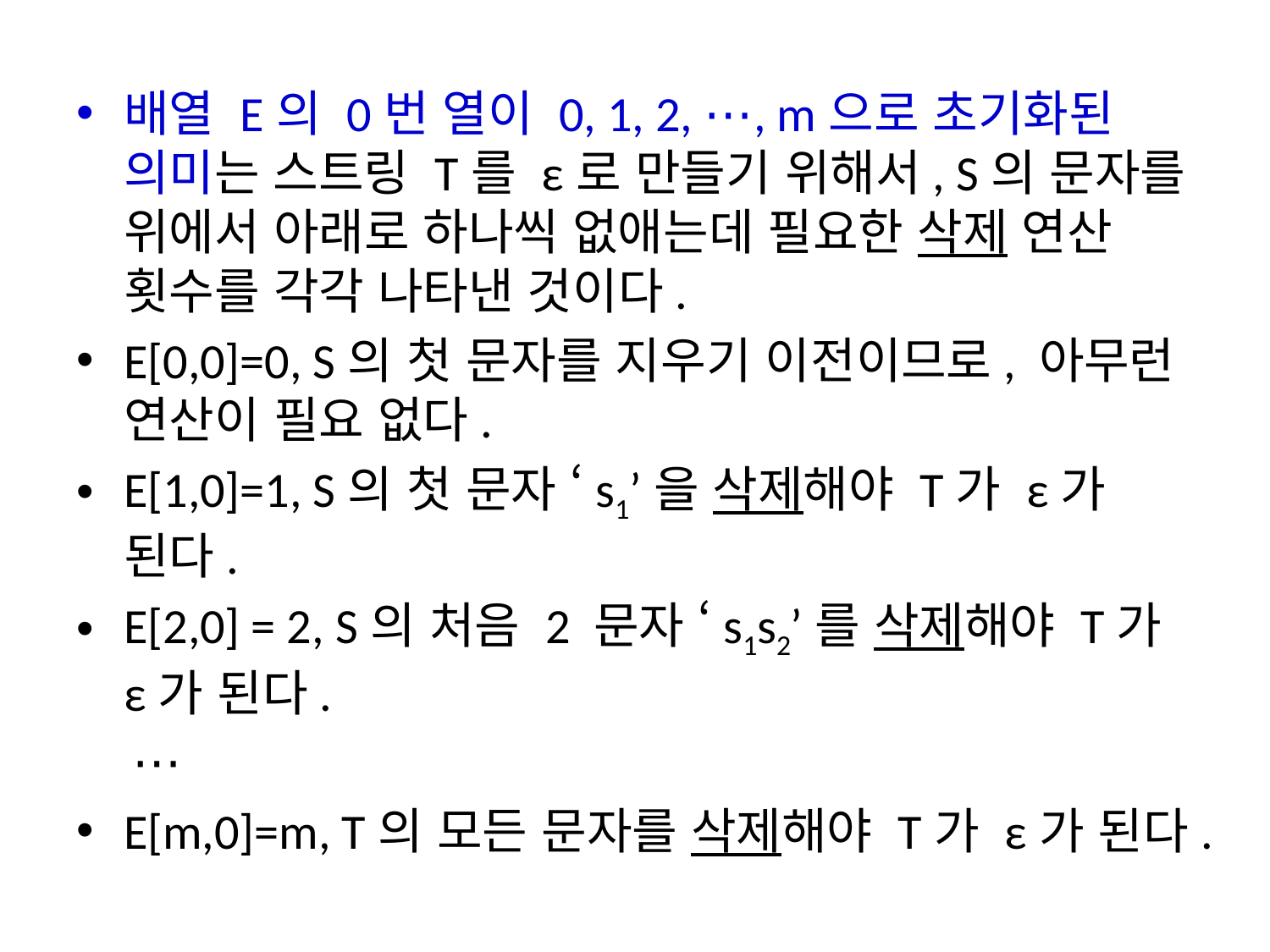

배열 E의 0번 열이 0, 1, 2, ⋯, m으로 초기화된 의미는 스트링 T를 ε로 만들기 위해서, S의 문자를 위에서 아래로 하나씩 없애는데 필요한 삭제 연산 횟수를 각각 나타낸 것이다.
E[0,0]=0, S의 첫 문자를 지우기 이전이므로, 아무런 연산이 필요 없다.
E[1,0]=1, S의 첫 문자 ‘s1’을 삭제해야 T가 ε가 된다.
E[2,0] = 2, S의 처음 2 문자 ‘s1s2’를 삭제해야 T가 ε가 된다.
     ⋯
E[m,0]=m, T의 모든 문자를 삭제해야 T가 ε가 된다.